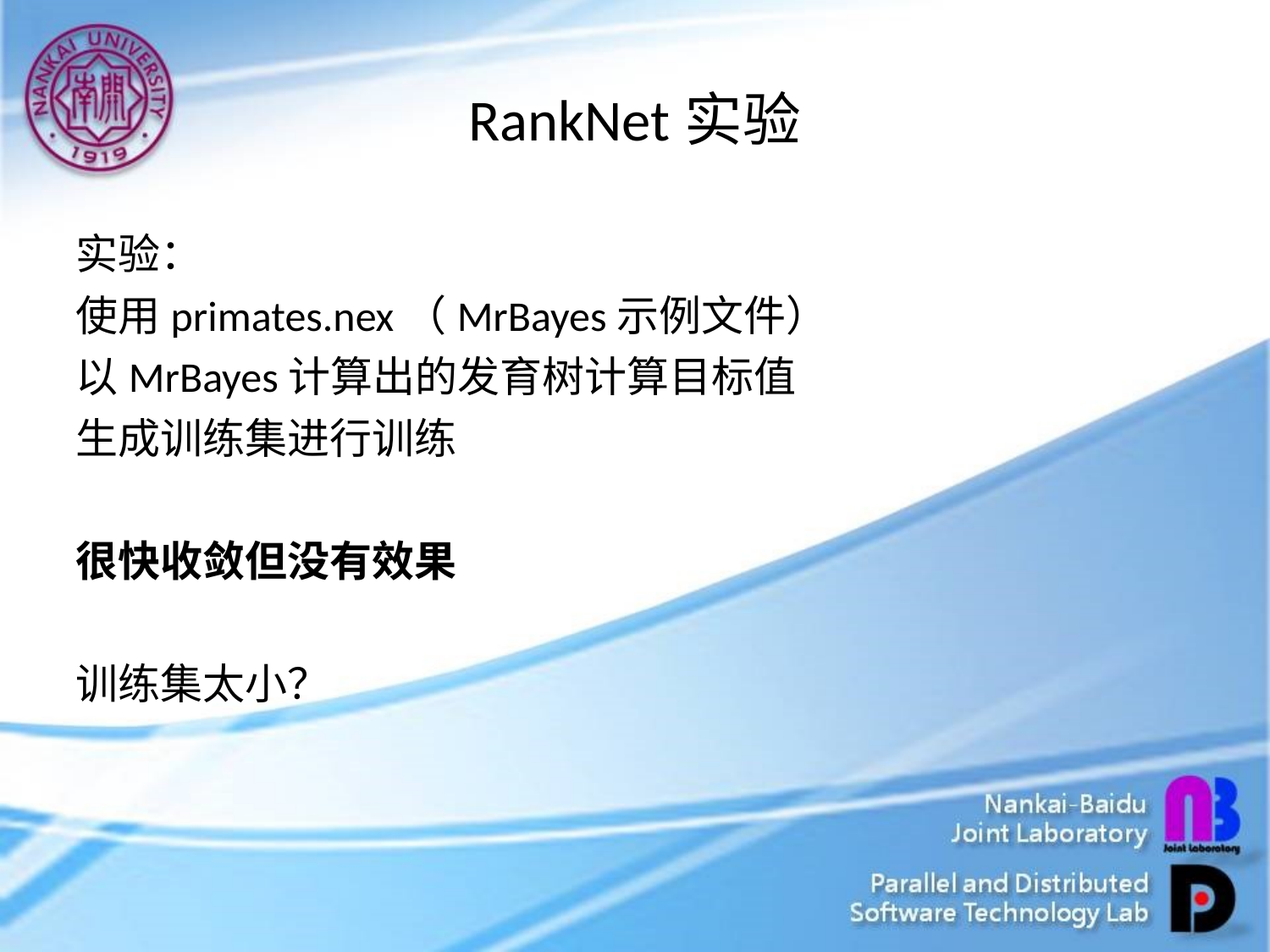

# RankNet实验
实验：
使用primates.nex（MrBayes示例文件）
以MrBayes计算出的发育树计算目标值
生成训练集进行训练

很快收敛但没有效果

训练集太小？